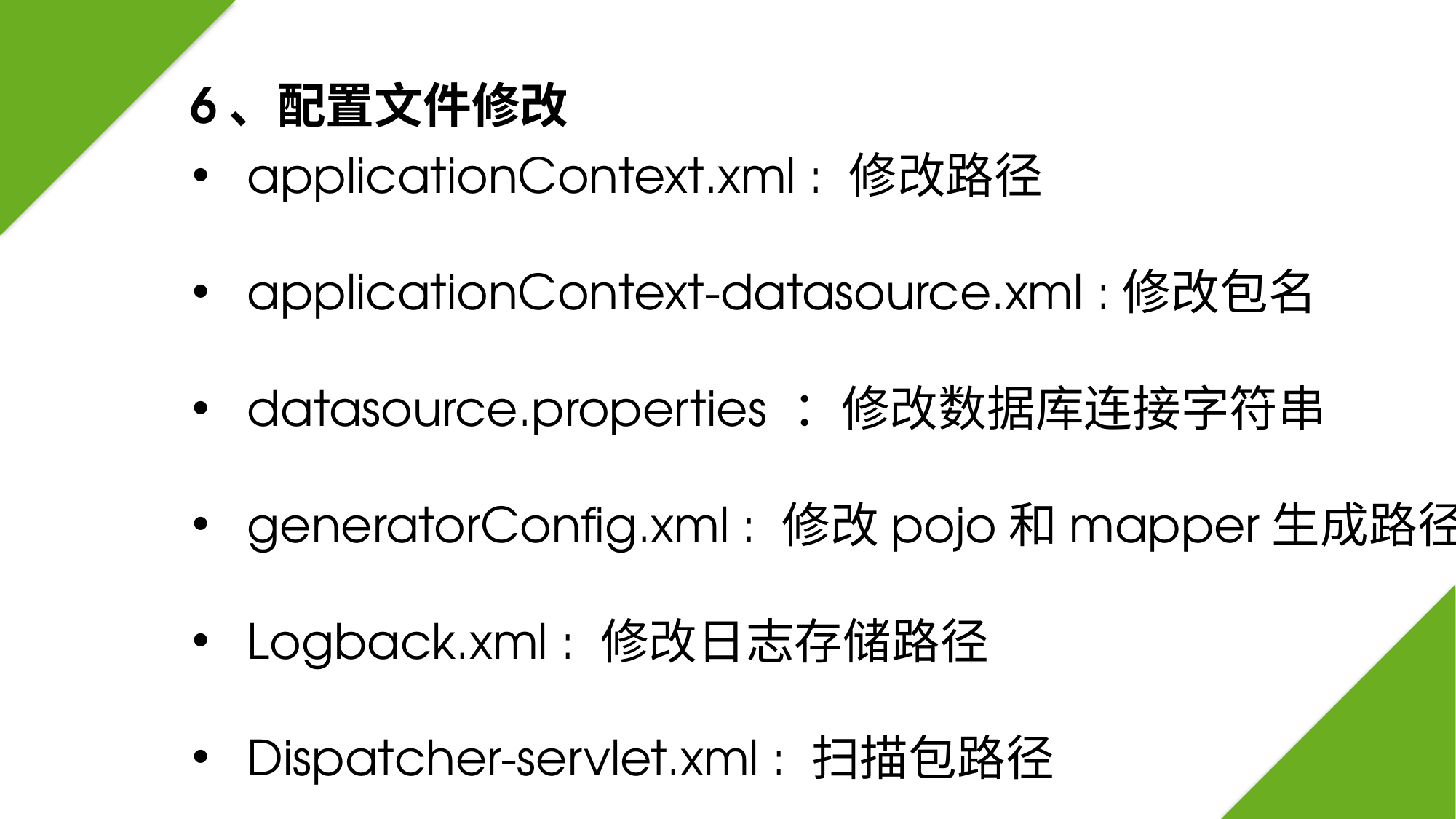

6、配置文件修改
applicationContext.xml : 修改路径

applicationContext-datasource.xml :修改包名

datasource.properties ：修改数据库连接字符串

generatorConfig.xml : 修改pojo和mapper生成路径

Logback.xml : 修改日志存储路径

Dispatcher-servlet.xml : 扫描包路径